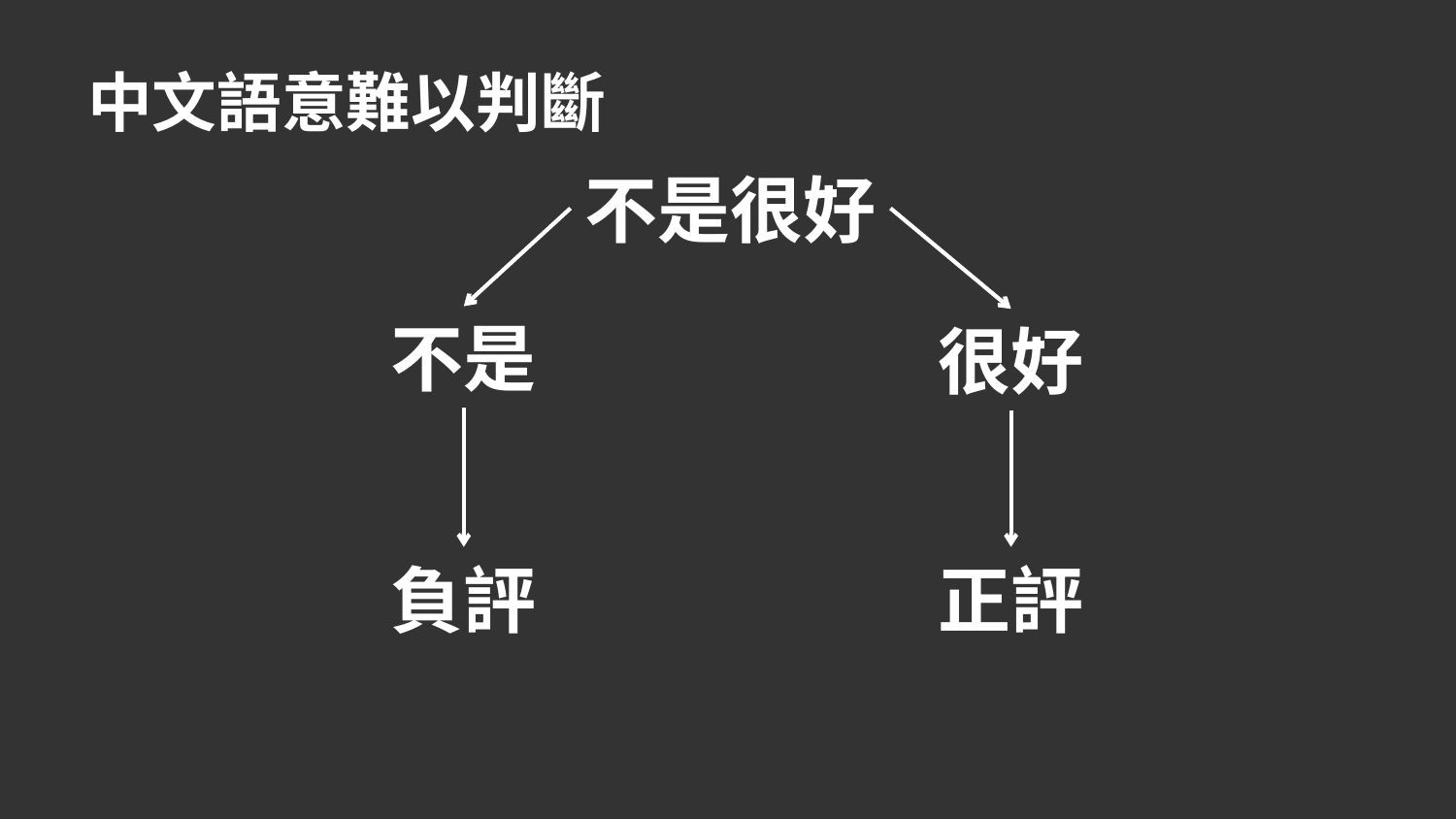

# 中文語意難以判斷
不是很好
不是
很好
負評
正評